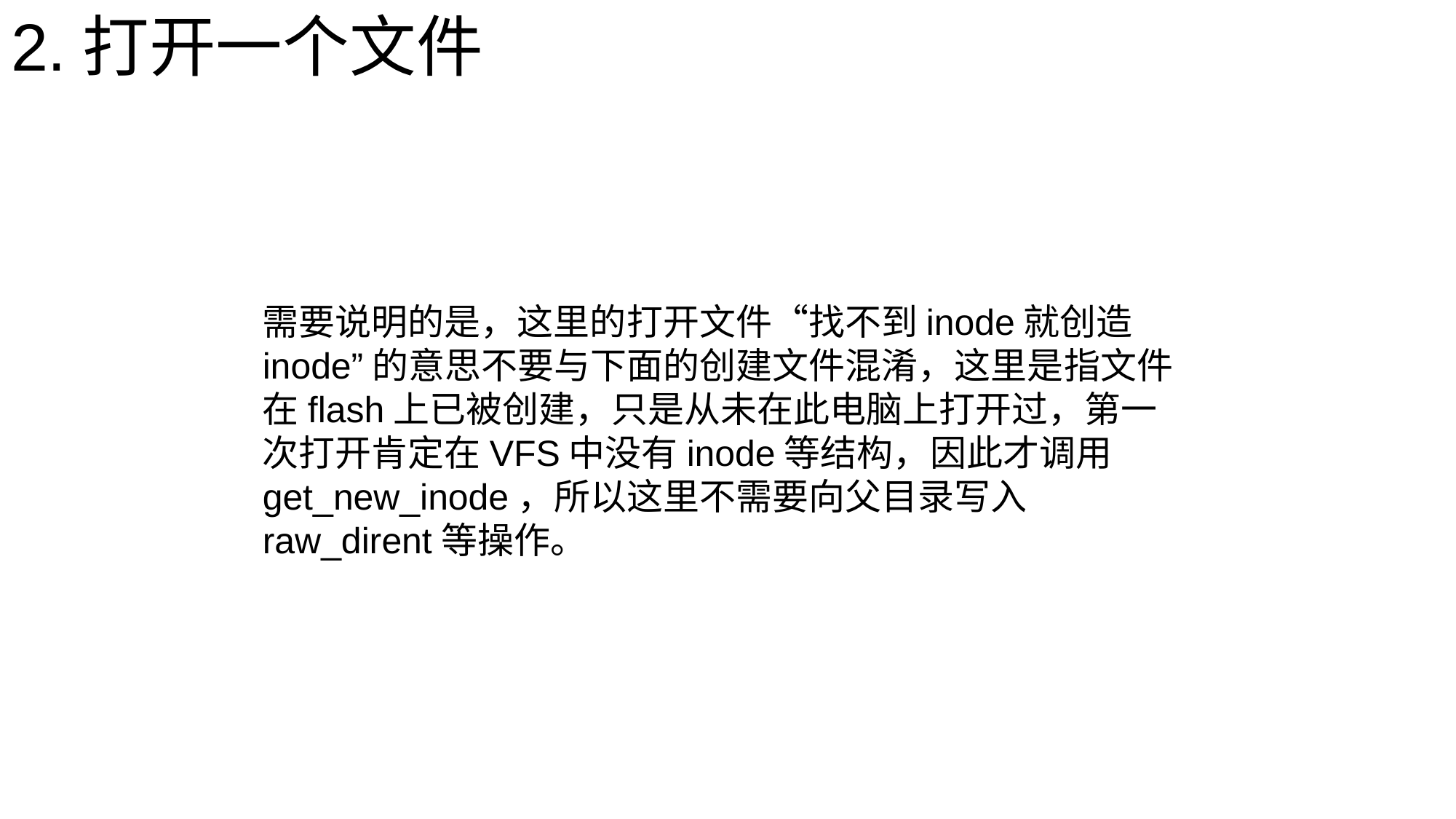

# 2.打开一个文件
需要说明的是，这里的打开文件“找不到inode就创造inode”的意思不要与下面的创建文件混淆，这里是指文件在flash上已被创建，只是从未在此电脑上打开过，第一次打开肯定在VFS中没有inode等结构，因此才调用get_new_inode，所以这里不需要向父目录写入raw_dirent等操作。